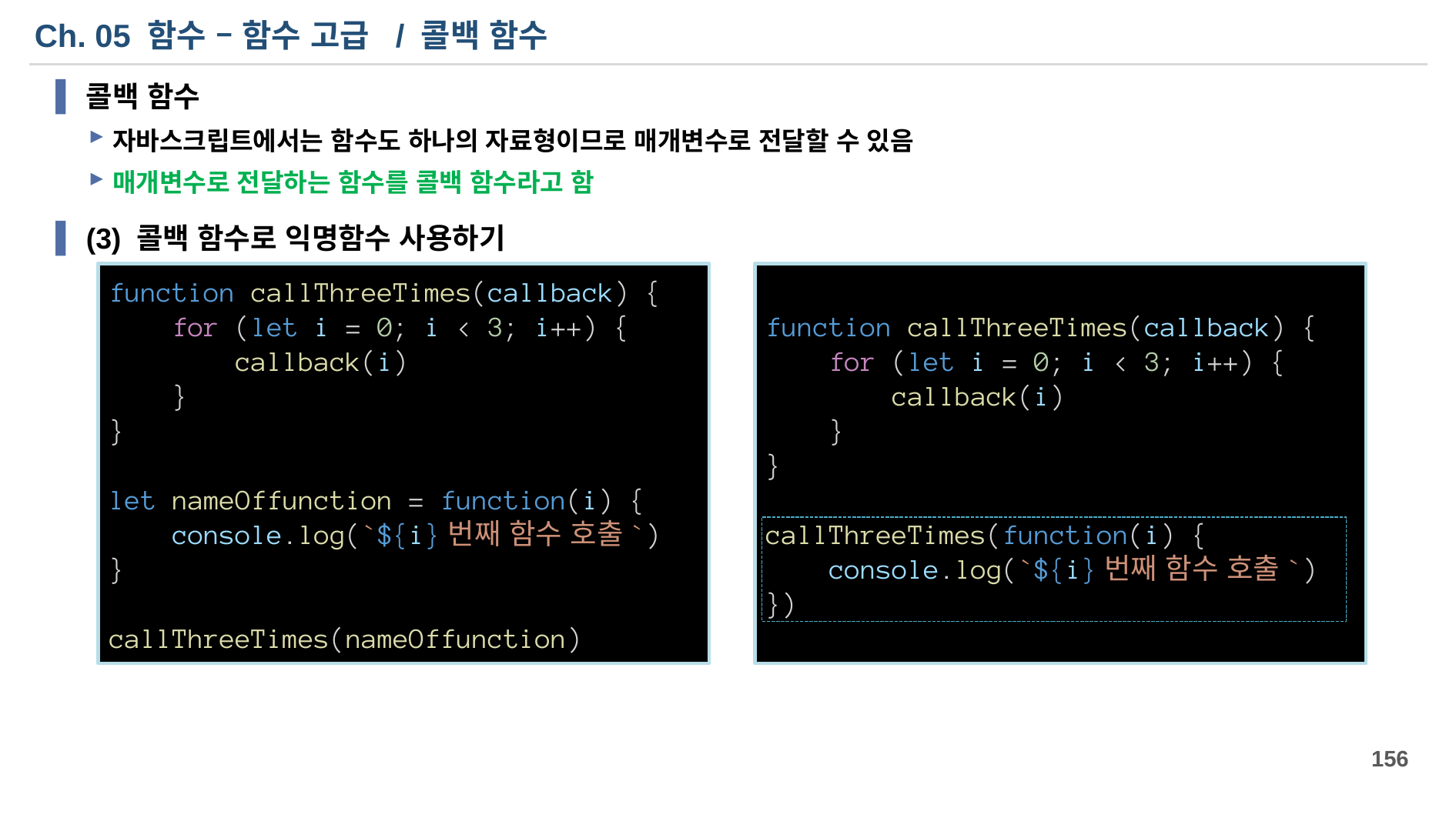

# Ch. 05 함수 – 함수 고급  / 콜백 함수
콜백 함수
자바스크립트에서는 함수도 하나의 자료형이므로 매개변수로 전달할 수 있음
매개변수로 전달하는 함수를 콜백 함수라고 함
(3) 콜백 함수로 익명함수 사용하기

function callThreeTimes(callback) {
    for (let i = 0; i < 3; i++) {
        callback(i)
    }
}
let nameOffunction = function(i) {
    console.log(`${i}번째 함수 호출`)
}
callThreeTimes(nameOffunction)
function callThreeTimes(callback) {
    for (let i = 0; i < 3; i++) {
        callback(i)
    }
}
callThreeTimes(function(i) {
    console.log(`${i}번째 함수 호출`)
})

156